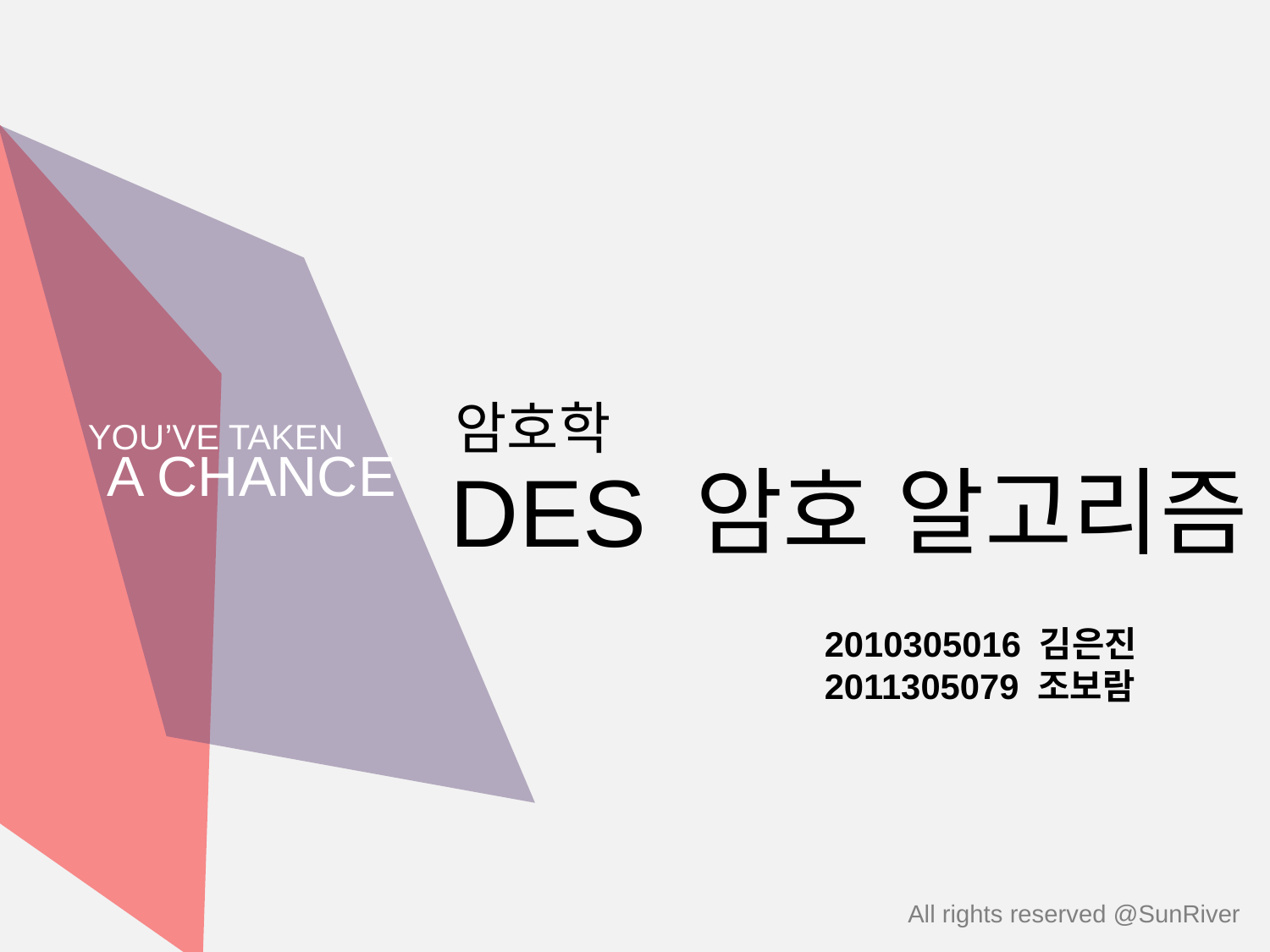

암호학
YOU’VE TAKEN
A CHANCE
DES 암호 알고리즘
2010305016 김은진
2011305079 조보람